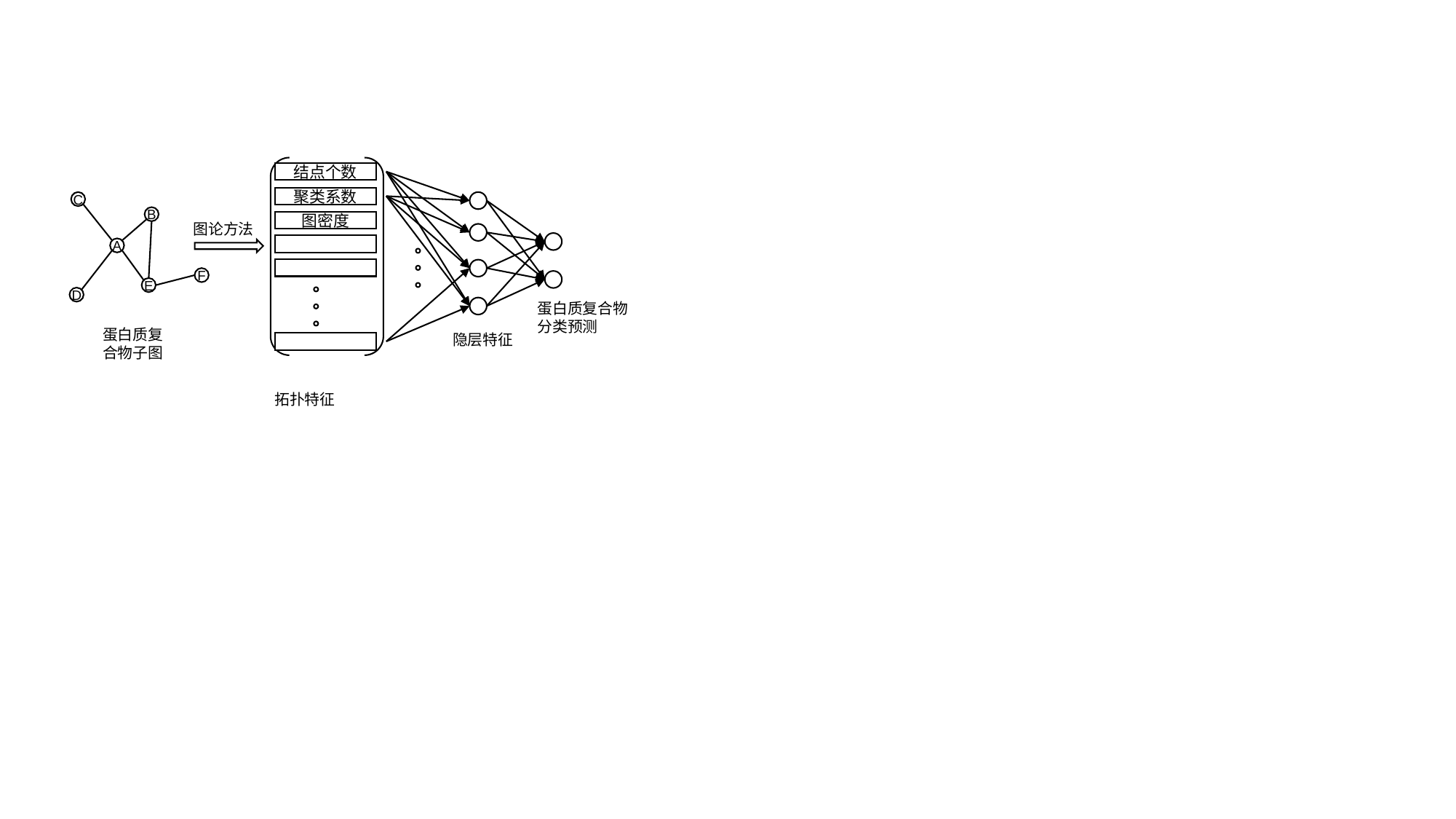

结点个数
聚类系数
图密度

C
B
A
F
E
D

图论方法

蛋白质复合物分类预测

蛋白质复合物子图

隐层特征
拓扑特征